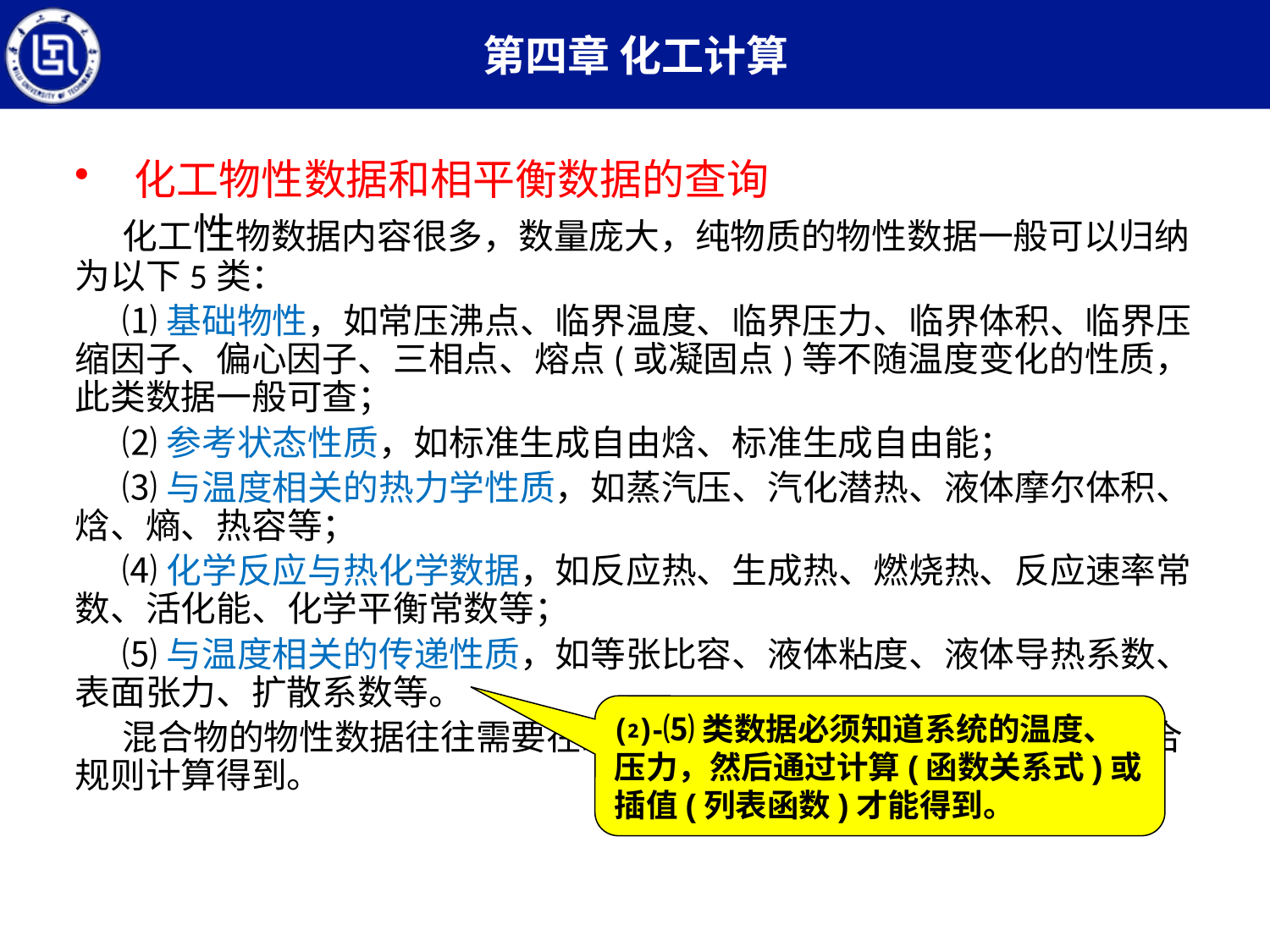

18
化工物性数据和相平衡数据的查询
化工性物数据内容很多，数量庞大，纯物质的物性数据一般可以归纳为以下5类：
⑴基础物性，如常压沸点、临界温度、临界压力、临界体积、临界压缩因子、偏心因子、三相点、熔点(或凝固点)等不随温度变化的性质，此类数据一般可查；
⑵参考状态性质，如标准生成自由焓、标准生成自由能；
⑶与温度相关的热力学性质，如蒸汽压、汽化潜热、液体摩尔体积、焓、熵、热容等；
⑷化学反应与热化学数据，如反应热、生成热、燃烧热、反应速率常数、活化能、化学平衡常数等；
⑸与温度相关的传递性质，如等张比容、液体粘度、液体导热系数、表面张力、扩散系数等。
混合物的物性数据往往需要在纯物质物性数据的基础上由合适的混合规则计算得到。
⑵-⑸类数据必须知道系统的温度、压力，然后通过计算(函数关系式)或插值(列表函数)才能得到。